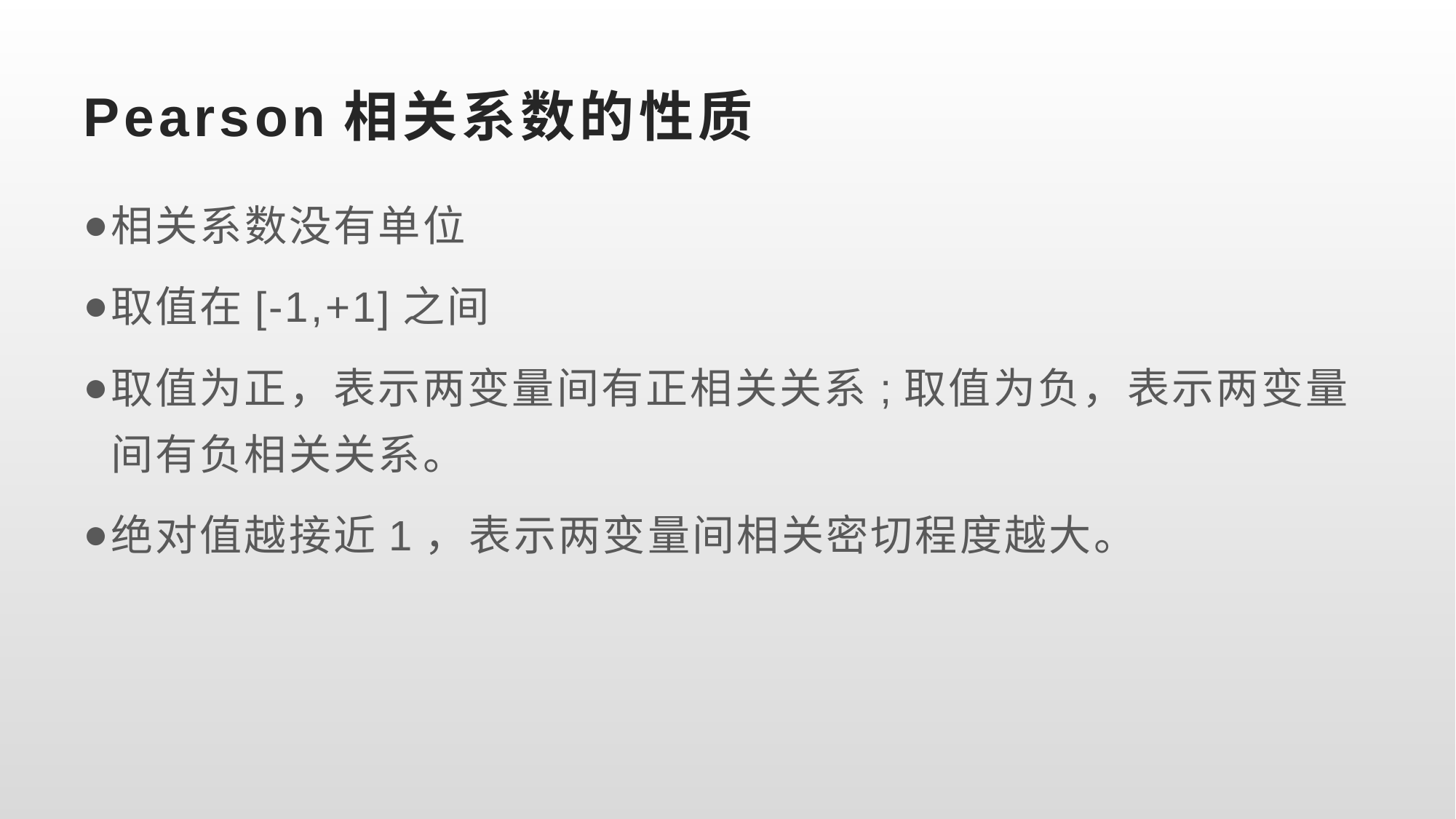

# Pearson相关系数的性质
相关系数没有单位
取值在[-1,+1]之间
取值为正，表示两变量间有正相关关系;取值为负，表示两变量间有负相关关系。
绝对值越接近1，表示两变量间相关密切程度越大。